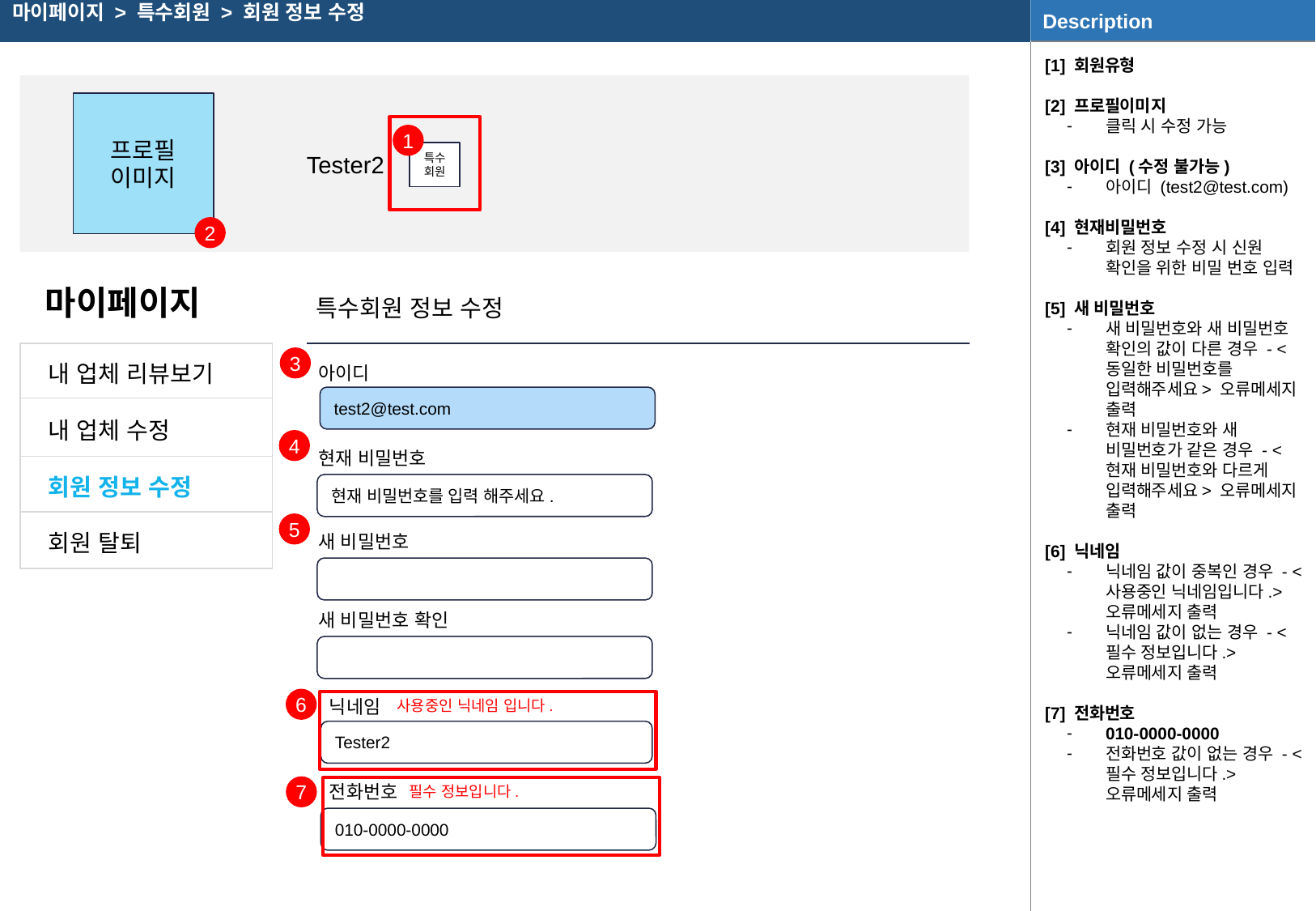

마이페이지 > 특수회원 > 회원 정보 수정
[1] 회원유형

[2] 프로필이미지
클릭 시 수정 가능

[3] 아이디 (수정 불가능)
아이디 (test2@test.com)

[4] 현재비밀번호
회원 정보 수정 시 신원 확인을 위한 비밀 번호 입력

[5] 새 비밀번호
새 비밀번호와 새 비밀번호 확인의 값이 다른 경우 - <동일한 비밀번호를 입력해주세요> 오류메세지 출력
현재 비밀번호와 새 비밀번호가 같은 경우 - <현재 비밀번호와 다르게 입력해주세요> 오류메세지 출력

[6] 닉네임
닉네임 값이 중복인 경우 - <사용중인 닉네임입니다.> 오류메세지 출력
닉네임 값이 없는 경우 - <필수 정보입니다.> 오류메세지 출력

[7] 전화번호
010-0000-0000
전화번호 값이 없는 경우 - <필수 정보입니다.> 오류메세지 출력

프로필
이미지

1
Tester2
특수회원
2

마이페이지
특수회원 정보 수정
아이디

내 업체 리뷰보기

내 업체 수정

회원 정보 수정

회원 탈퇴
3
test2@test.com
4
현재 비밀번호
현재 비밀번호를 입력 해주세요.
5
새 비밀번호

새 비밀번호 확인

닉네임
6
사용중인 닉네임 입니다.

Tester2
전화번호
7
필수 정보입니다.

010-0000-0000